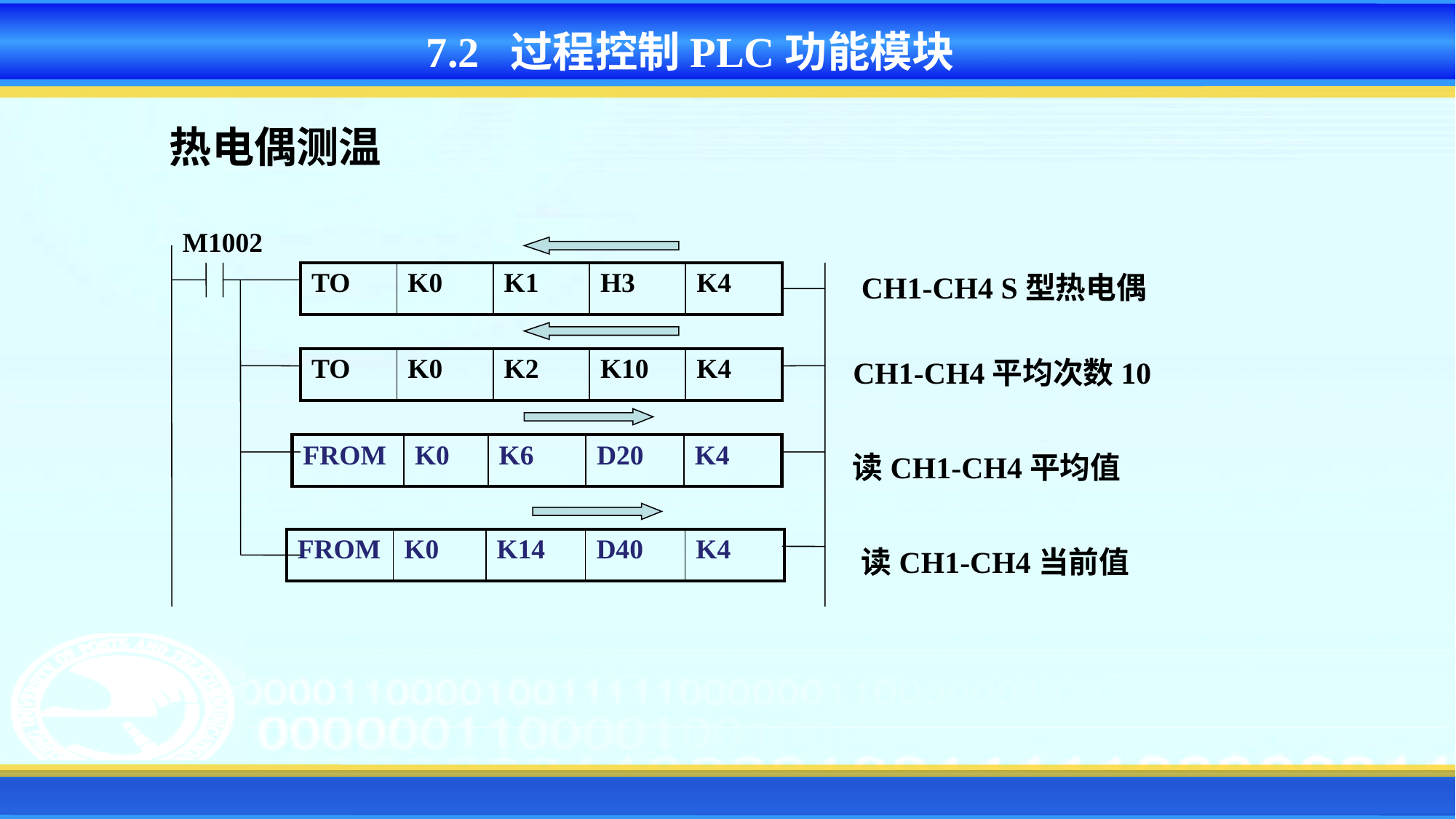

7.2  过程控制PLC功能模块
热电偶测温
M1002

| TO | K0 | K1 | H3 | K4 |
| --- | --- | --- | --- | --- |

CH1-CH4 S型热电偶

| TO | K0 | K2 | K10 | K4 |
| --- | --- | --- | --- | --- |
CH1-CH4平均次数10

| FROM | K0 | K6 | D20 | K4 |
| --- | --- | --- | --- | --- |
读CH1-CH4平均值

| FROM | K0 | K14 | D40 | K4 |
| --- | --- | --- | --- | --- |
读CH1-CH4当前值